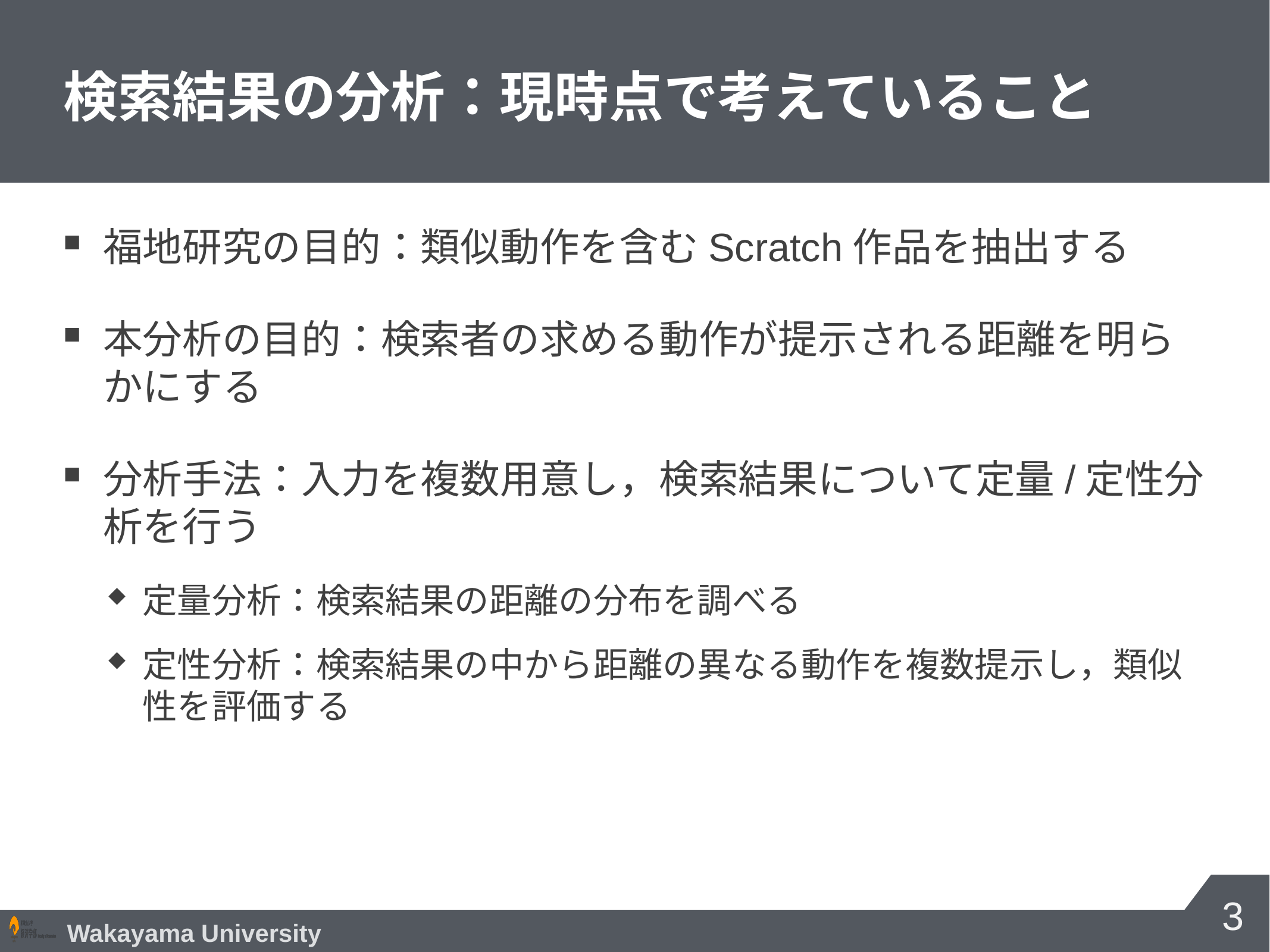

# 検索結果の分析：現時点で考えていること
福地研究の目的：類似動作を含むScratch作品を抽出する
本分析の目的：検索者の求める動作が提示される距離を明らかにする
分析手法：入力を複数用意し，検索結果について定量/定性分析を行う
定量分析：検索結果の距離の分布を調べる
定性分析：検索結果の中から距離の異なる動作を複数提示し，類似性を評価する
3